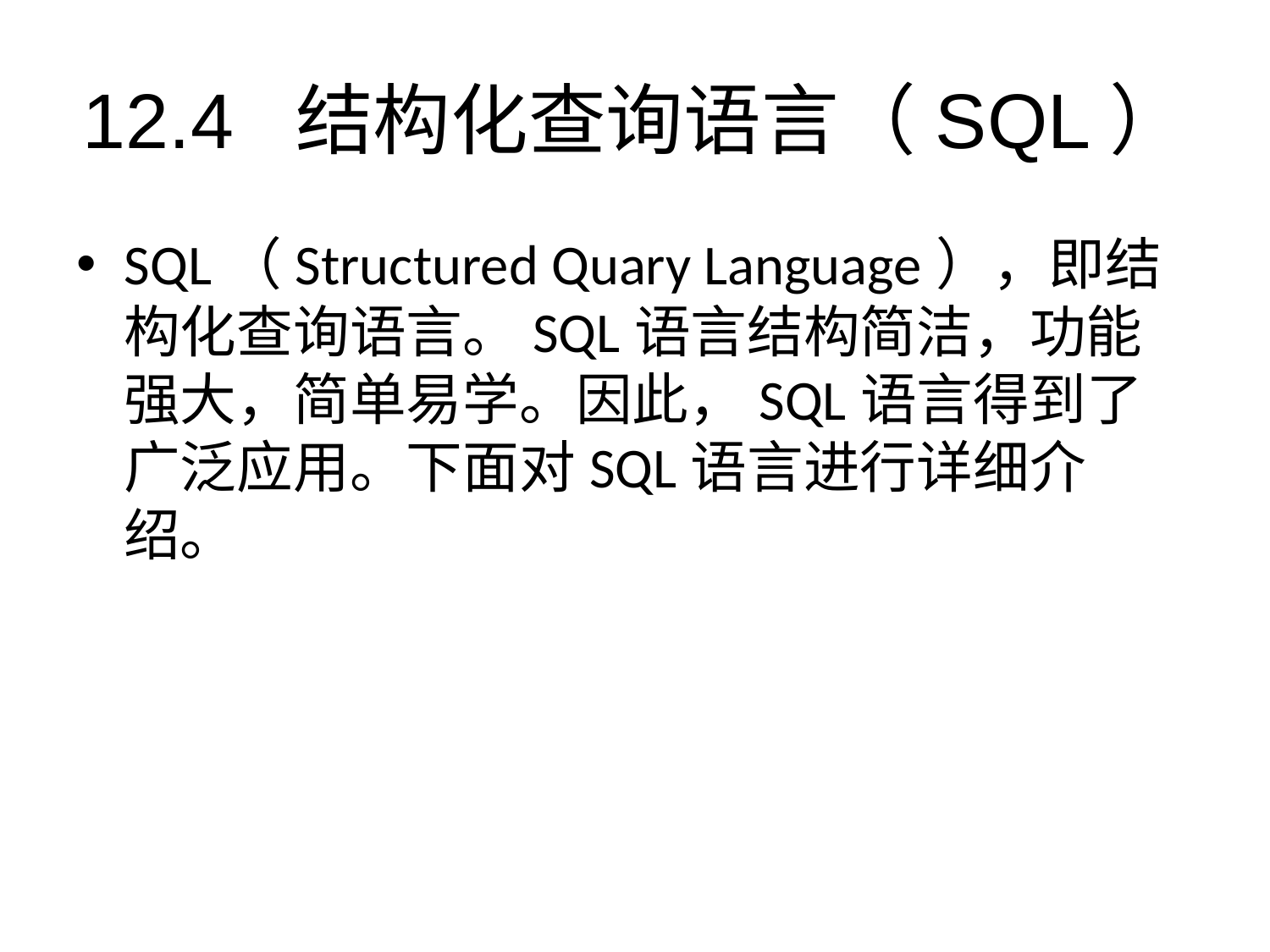

# 12.4  结构化查询语言（SQL）
SQL（Structured Quary Language），即结构化查询语言。SQL语言结构简洁，功能强大，简单易学。因此，SQL语言得到了广泛应用。下面对SQL语言进行详细介绍。